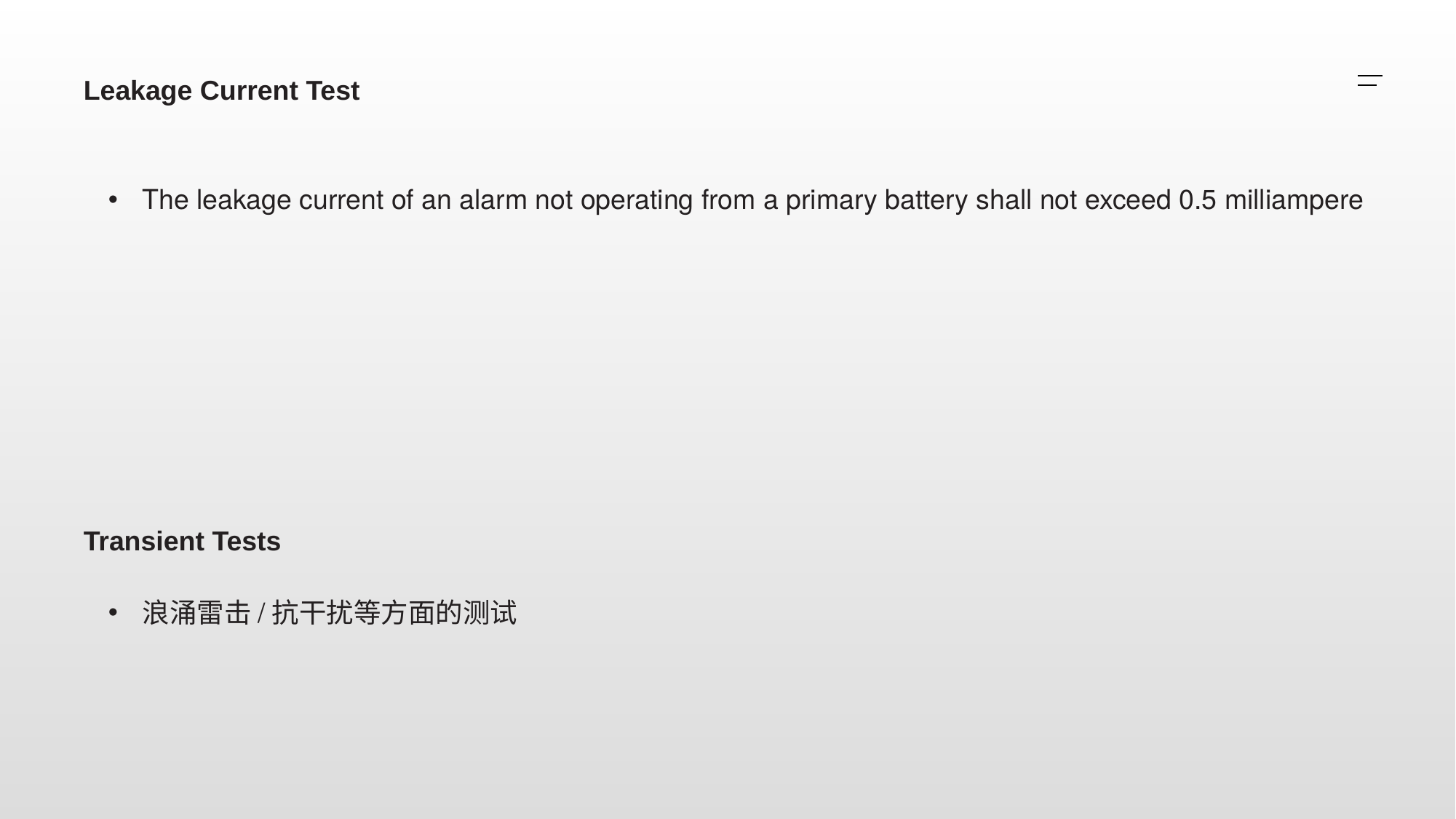

Leakage Current Test

The leakage current of an alarm not operating from a primary battery shall not exceed 0.5 milliampere
Transient Tests

浪涌雷击/抗干扰等方面的测试